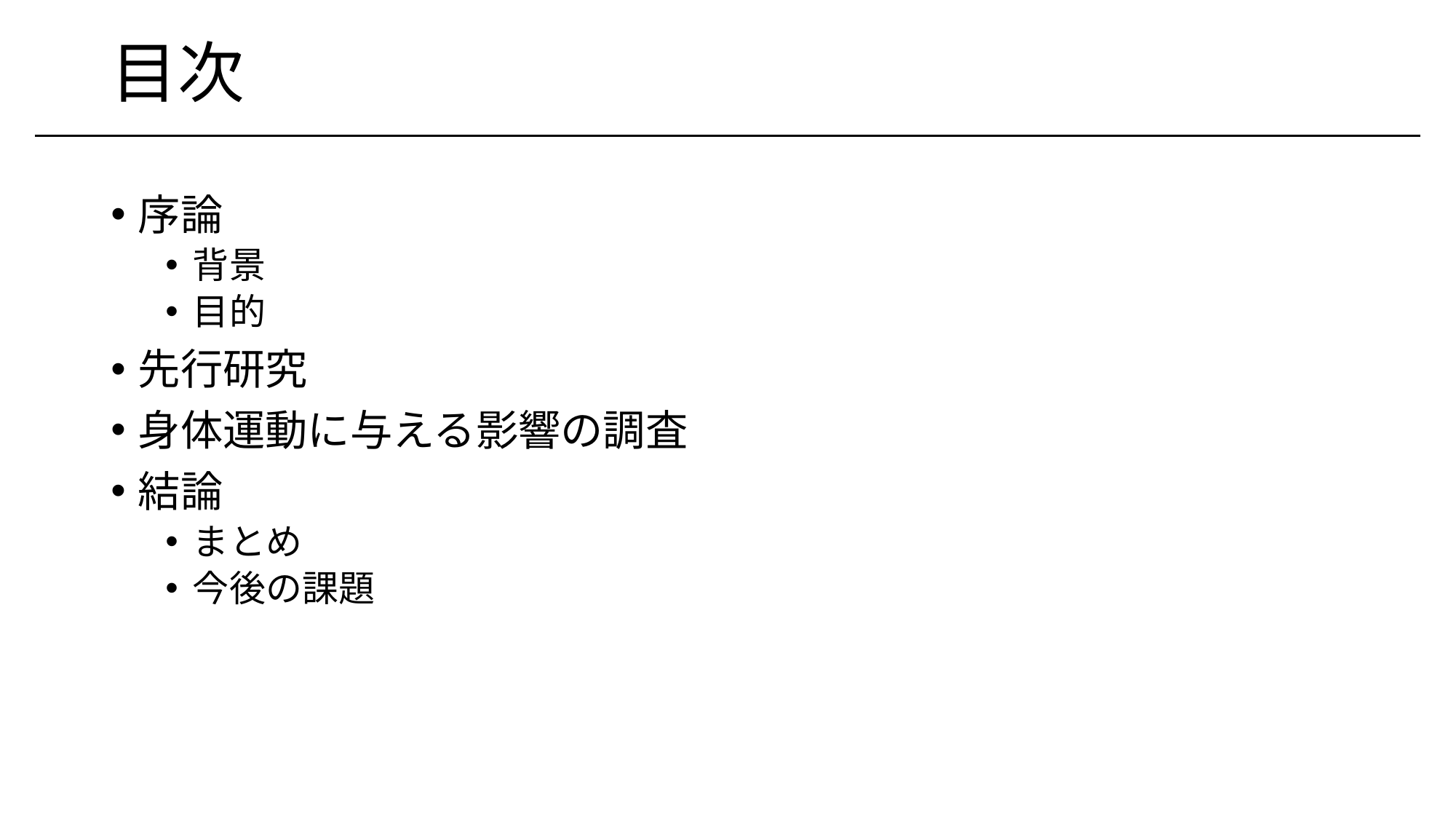

# 目次
序論
背景
目的
先行研究
身体運動に与える影響の調査
結論
まとめ
今後の課題